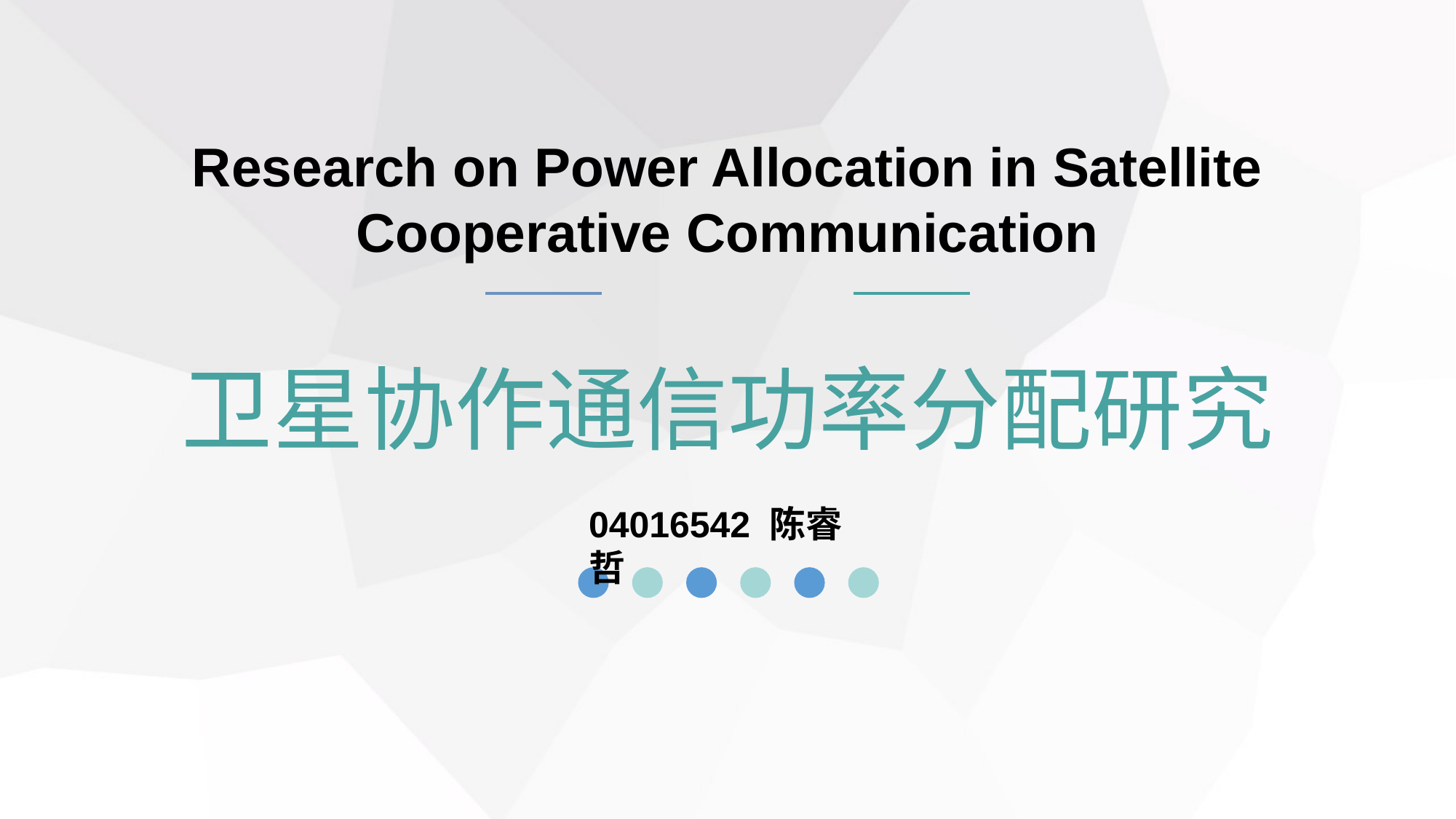

Research on Power Allocation in Satellite Cooperative Communication
卫星协作通信功率分配研究
04016542 陈睿哲